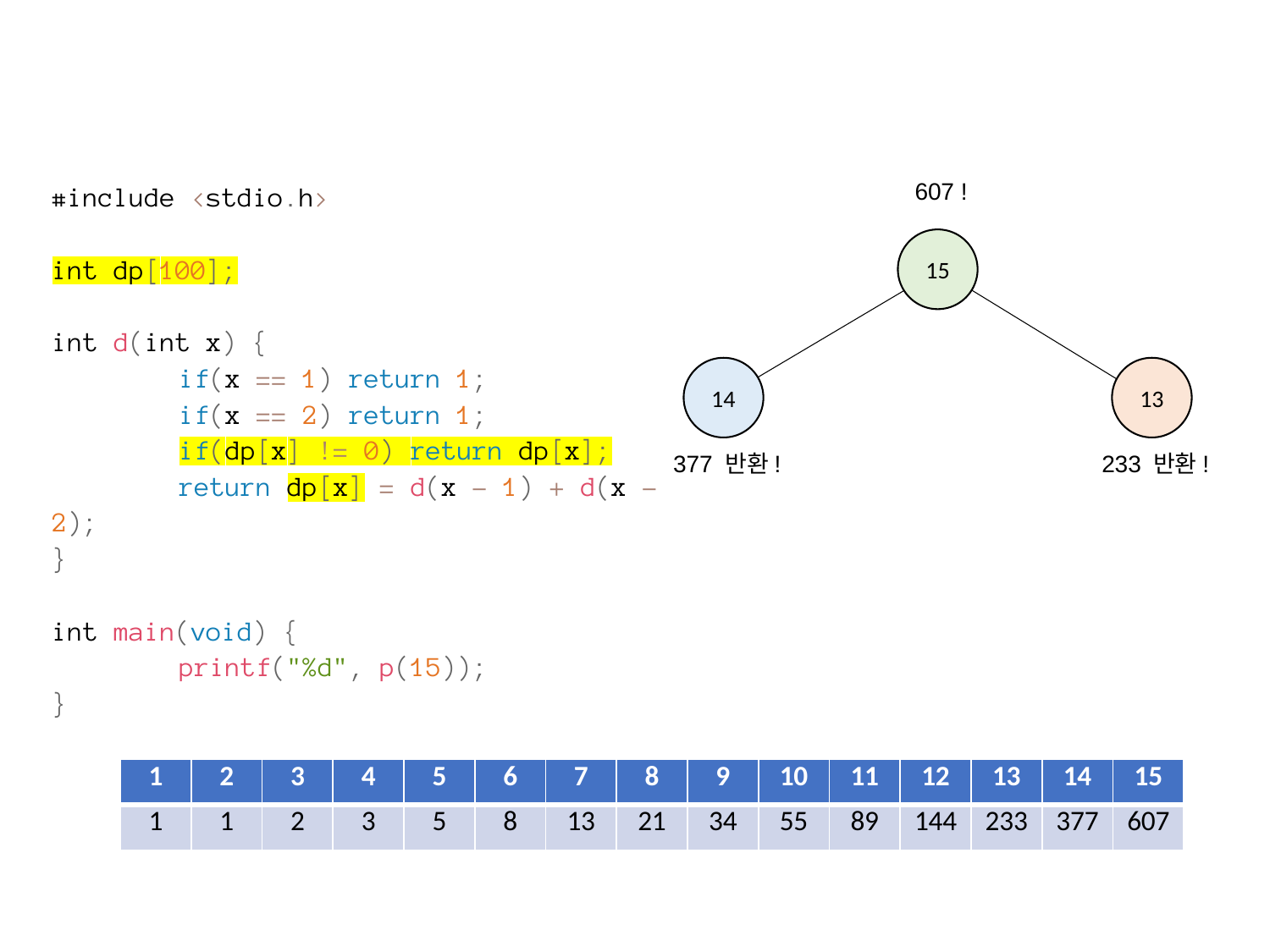

#include <stdio.h>

int dp[100];

int d(int x) {
	if(x == 1) return 1;
	if(x == 2) return 1;
	if(dp[x] != 0) return dp[x];
	return dp[x] = d(x - 1) + d(x - 2);
}

int main(void) {
	printf("%d", p(15));
}
607 !
15
14
13
377 반환!
233 반환!
| 1 | 2 | 3 | 4 | 5 | 6 | 7 | 8 | 9 | 10 | 11 | 12 | 13 | 14 | 15 |
| --- | --- | --- | --- | --- | --- | --- | --- | --- | --- | --- | --- | --- | --- | --- |
| 1 | 1 | 2 | 3 | 5 | 8 | 13 | 21 | 34 | 55 | 89 | 144 | 233 | 377 | 607 |